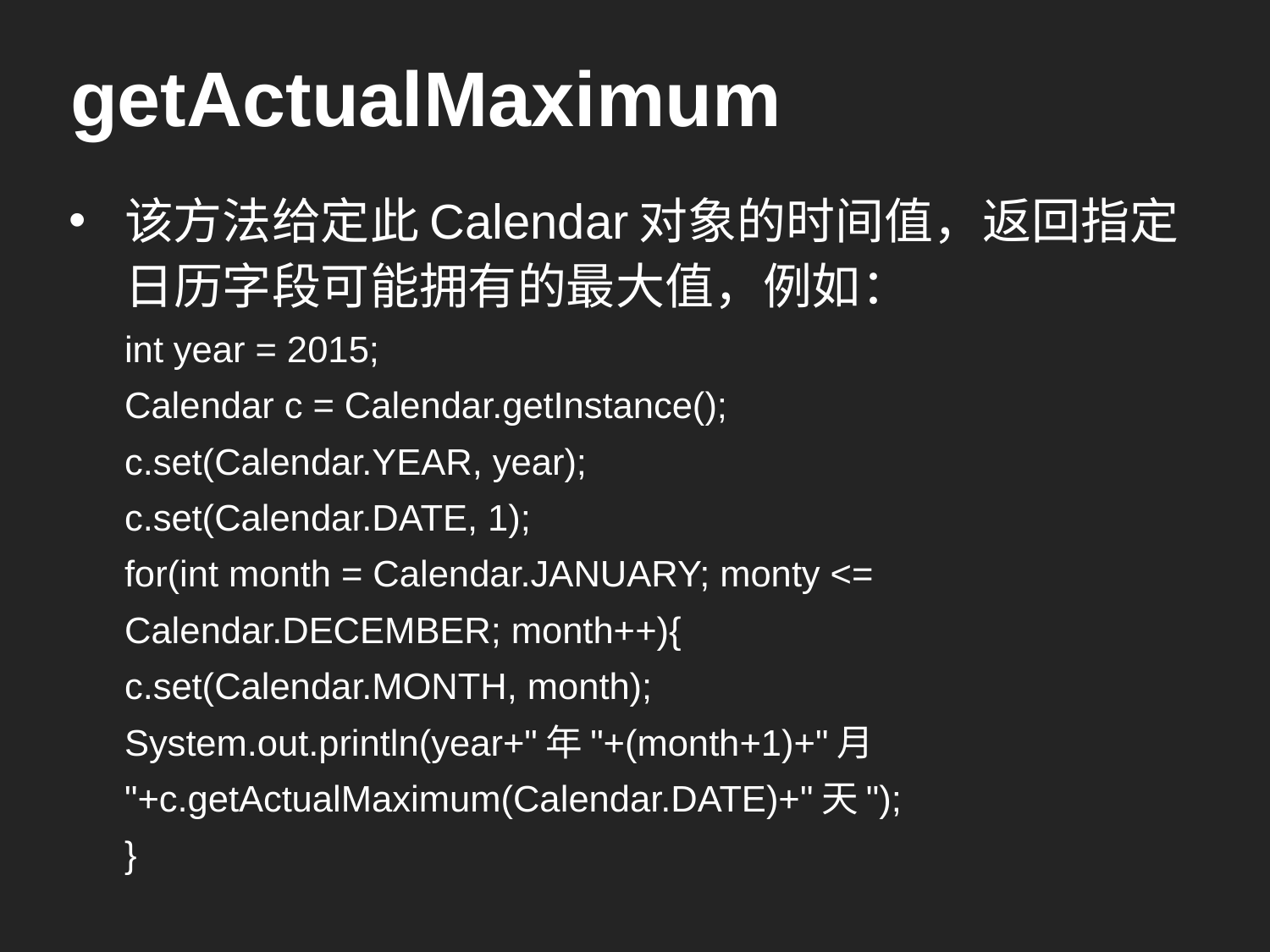

# getActualMaximum
该方法给定此Calendar对象的时间值，返回指定日历字段可能拥有的最大值，例如：
int year = 2015;
Calendar c = Calendar.getInstance();
c.set(Calendar.YEAR, year);
c.set(Calendar.DATE, 1);
for(int month = Calendar.JANUARY; monty <=
	Calendar.DECEMBER; month++){
	c.set(Calendar.MONTH, month);
	System.out.println(year+"年"+(month+1)+"月
	"+c.getActualMaximum(Calendar.DATE)+"天");
}